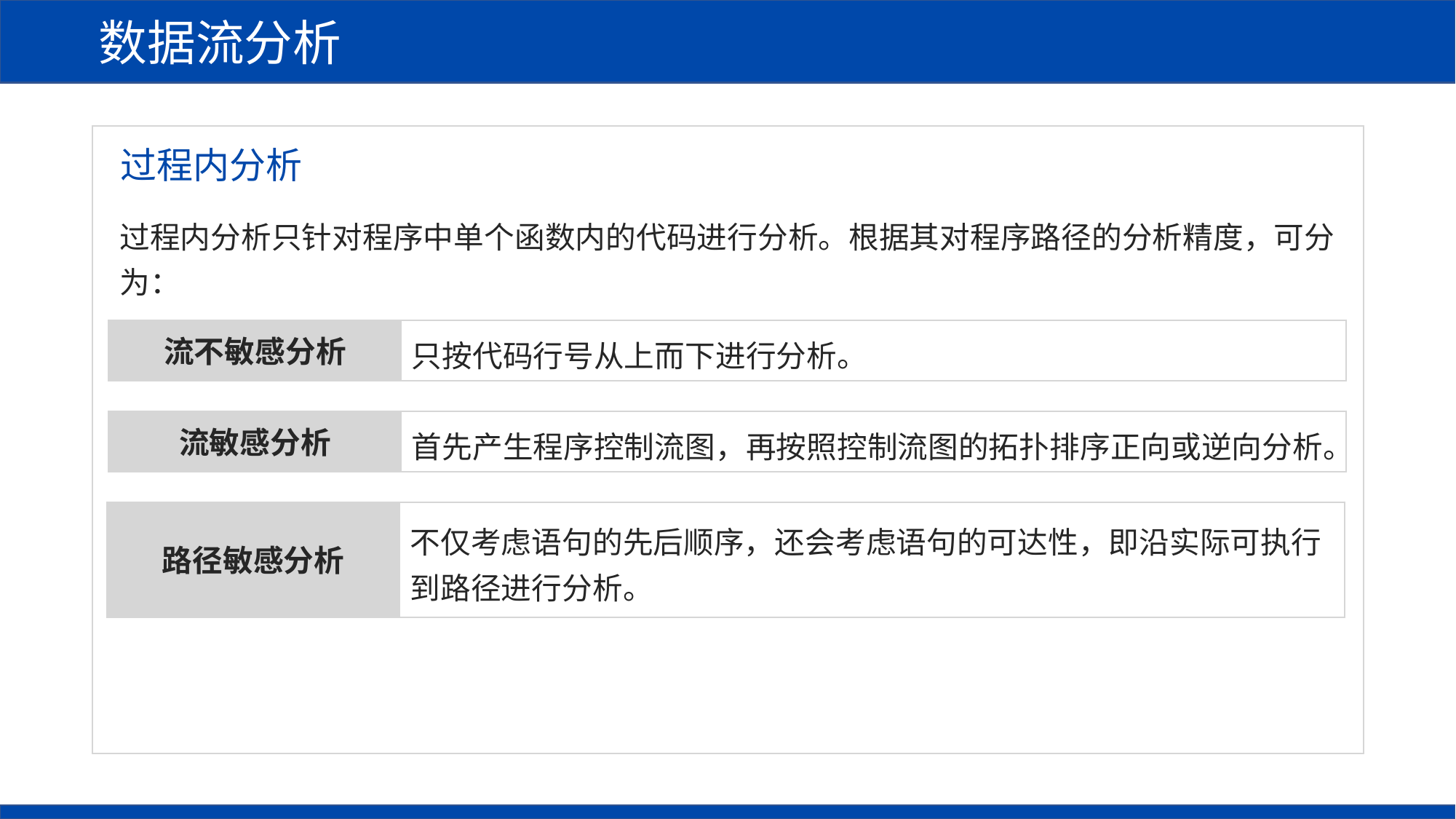

数据流分析

过程内分析
过程内分析只针对程序中单个函数内的代码进行分析。根据其对程序路径的分析精度，可分为：
只按代码行号从上而下进行分析。
流不敏感分析
首先产生程序控制流图，再按照控制流图的拓扑排序正向或逆向分析。
流敏感分析
不仅考虑语句的先后顺序，还会考虑语句的可达性，即沿实际可执行到路径进行分析。
路径敏感分析